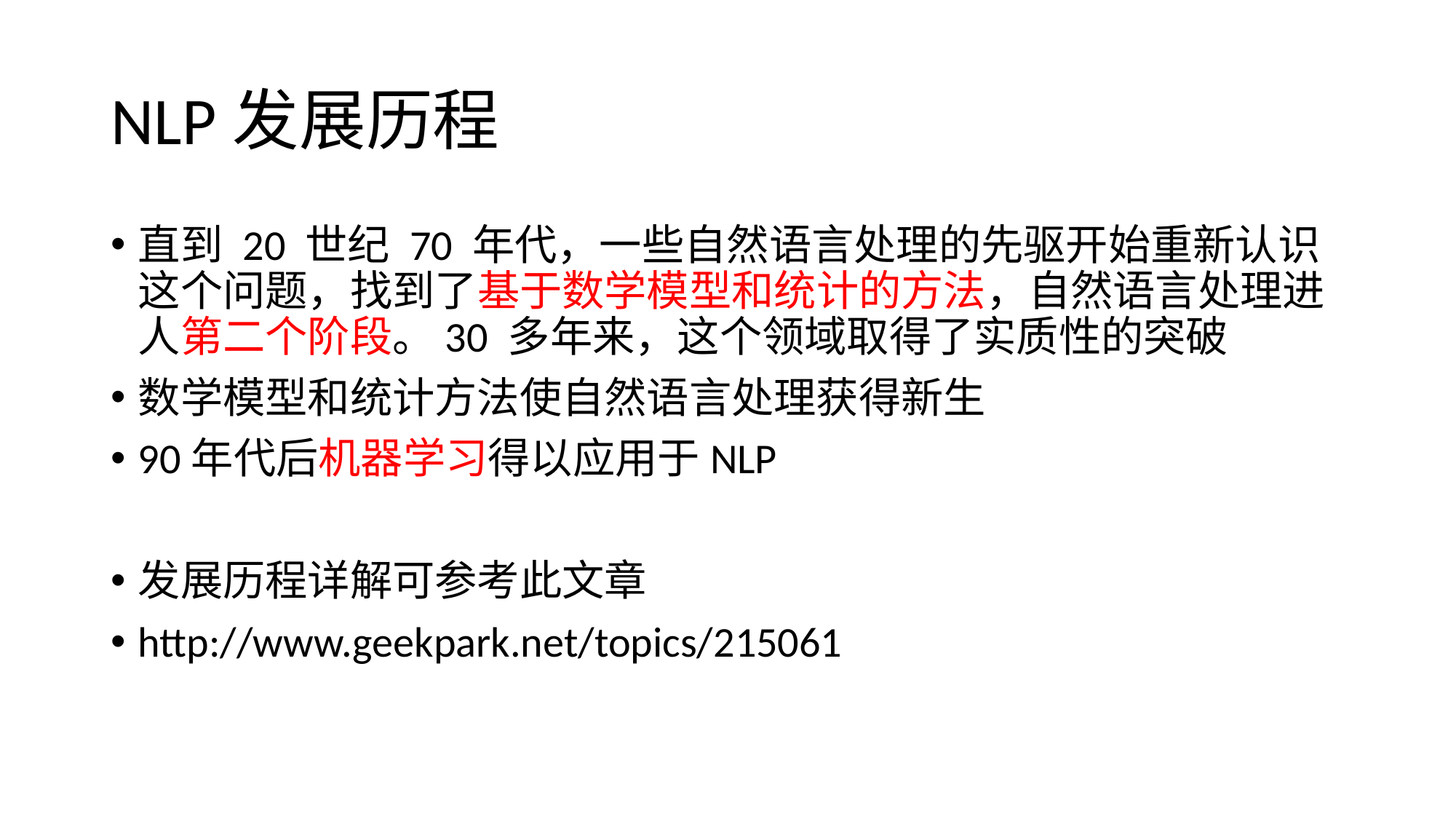

# NLP发展历程
直到 20 世纪 70 年代，一些自然语言处理的先驱开始重新认识这个问题，找到了基于数学模型和统计的方法，自然语言处理进人第二个阶段。30 多年来，这个领域取得了实质性的突破
数学模型和统计方法使自然语言处理获得新生
90年代后机器学习得以应用于NLP

发展历程详解可参考此文章
http://www.geekpark.net/topics/215061